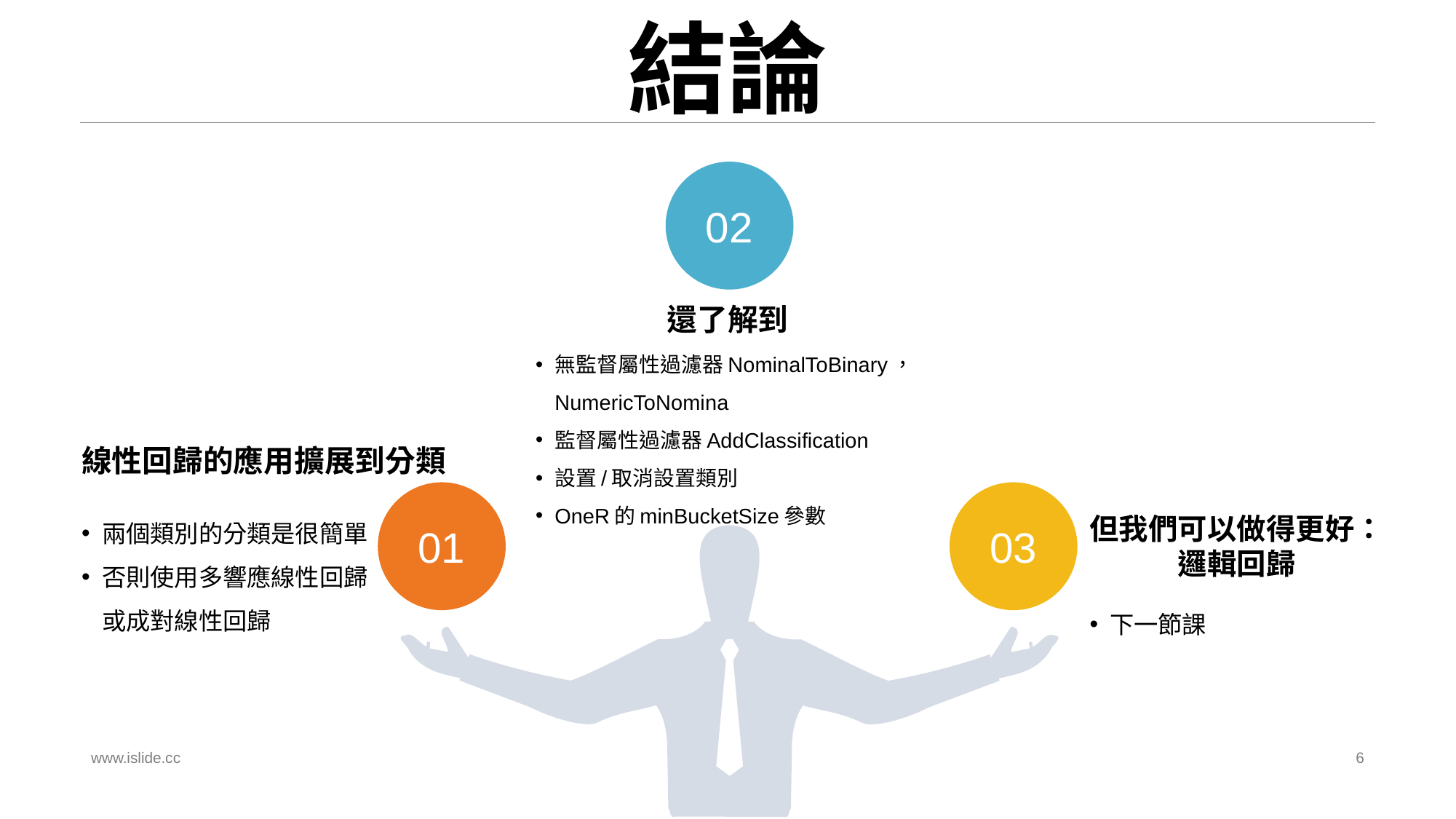

# 結論
02
還了解到
無監督屬性過濾器NominalToBinary，
NumericToNomina
監督屬性過濾器AddClassification
設置/取消設置類別
OneR的minBucketSize參數
線性回歸的應用擴展到分類
03
01
兩個類別的分類是很簡單
否則使用多響應線性回歸或成對線性回歸

但我們可以做得更好：
邏輯回歸

下一節課
www.islide.cc
6